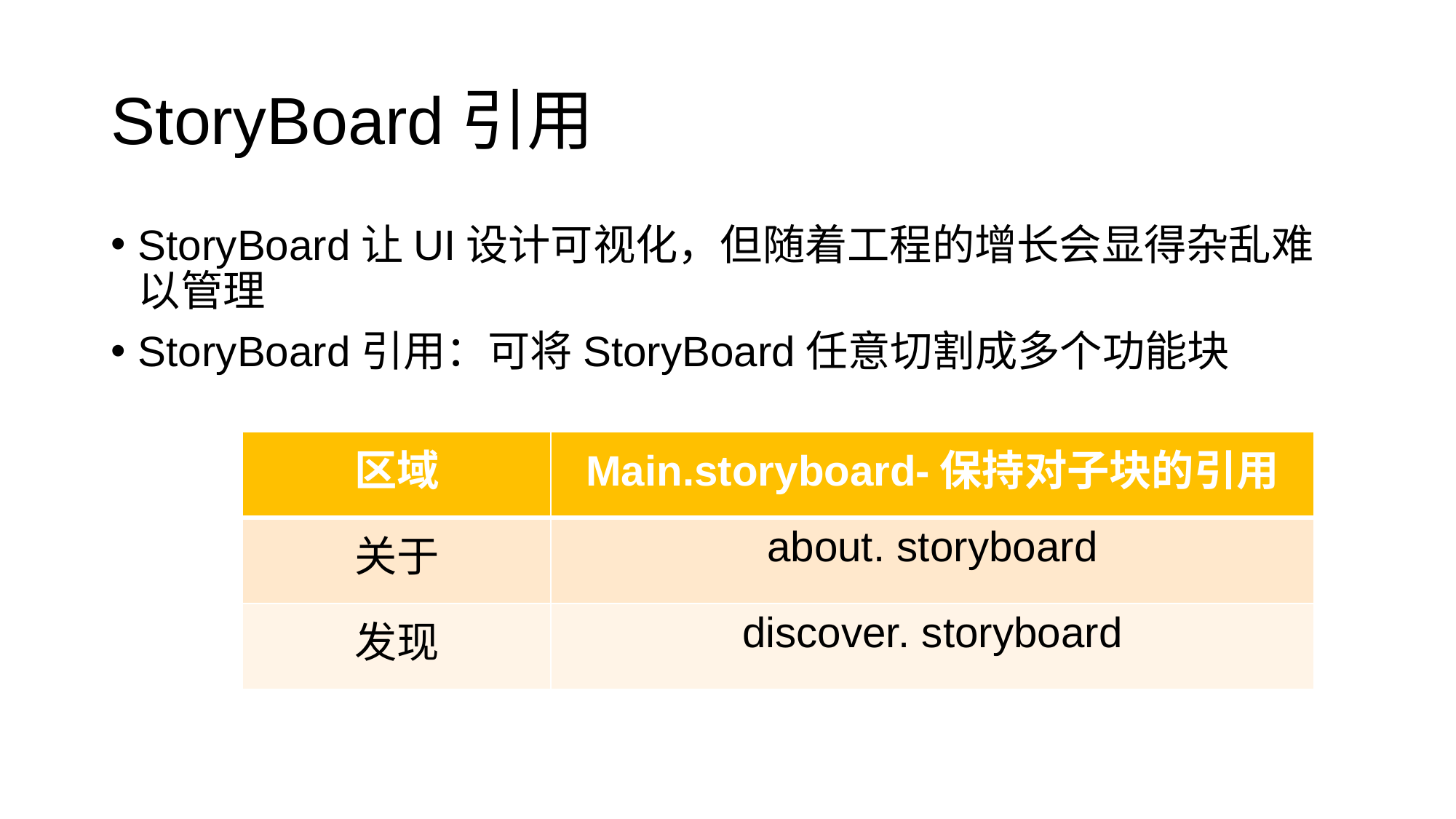

# StoryBoard引用
StoryBoard让UI设计可视化，但随着工程的增长会显得杂乱难以管理
StoryBoard引用：可将StoryBoard任意切割成多个功能块
| 区域 | Main.storyboard-保持对子块的引用 |
| --- | --- |
| 关于 | about. storyboard |
| 发现 | discover. storyboard |